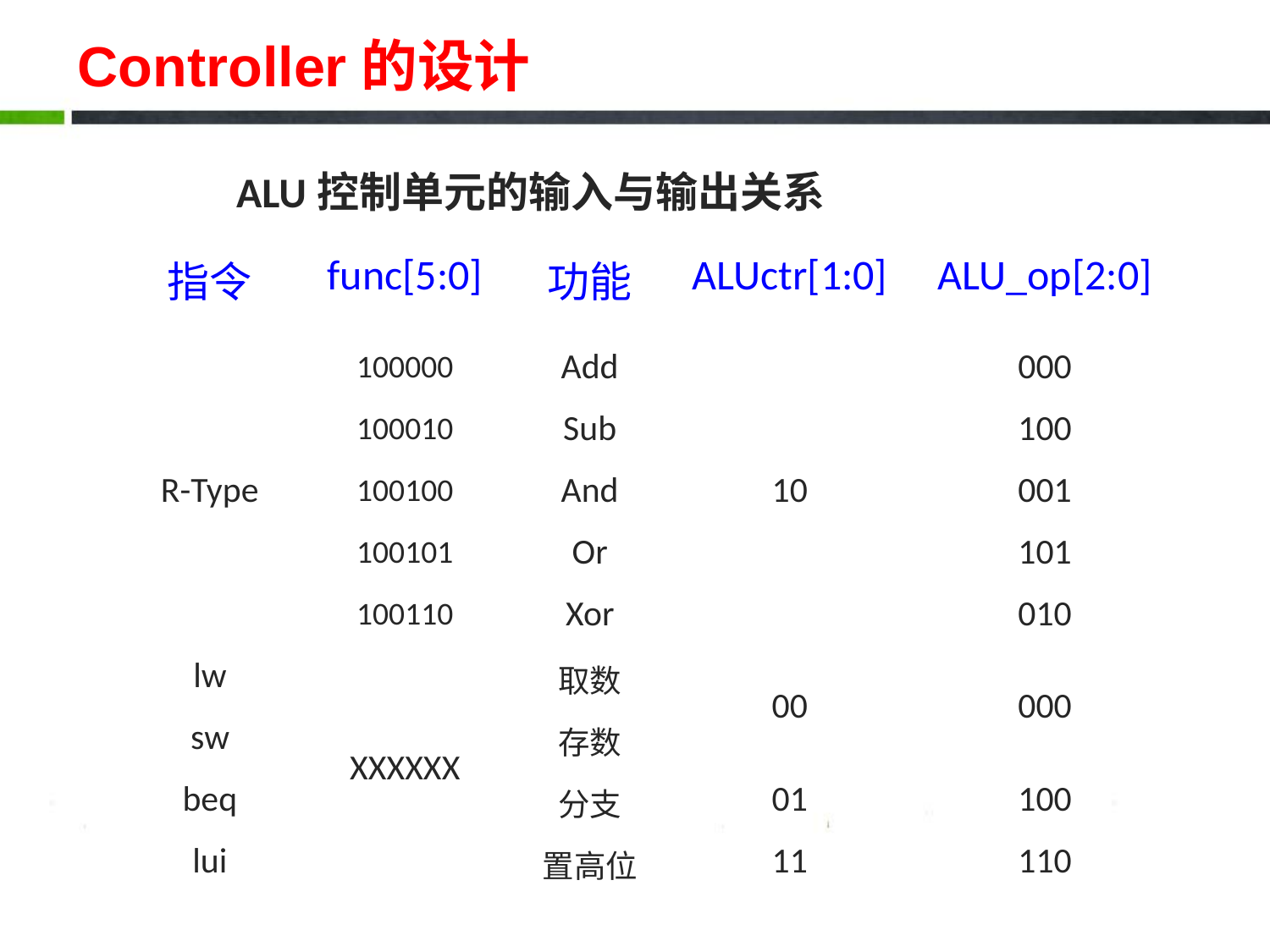

# Controller的设计
ALU控制单元的输入与输出关系
| 指令 | func[5:0] | 功能 | ALUctr[1:0] | ALU\_op[2:0] |
| --- | --- | --- | --- | --- |
| R-Type | 100000 | Add | 10 | 000 |
|  | 100010 | Sub |  | 100 |
|  | 100100 | And |  | 001 |
|  | 100101 | Or |  | 101 |
|  | 100110 | Xor |  | 010 |
| lw | XXXXXX | 取数 | 00 | 000 |
| sw |  | 存数 |  |  |
| beq |  | 分支 | 01 | 100 |
| lui |  | 置高位 | 11 | 110 |